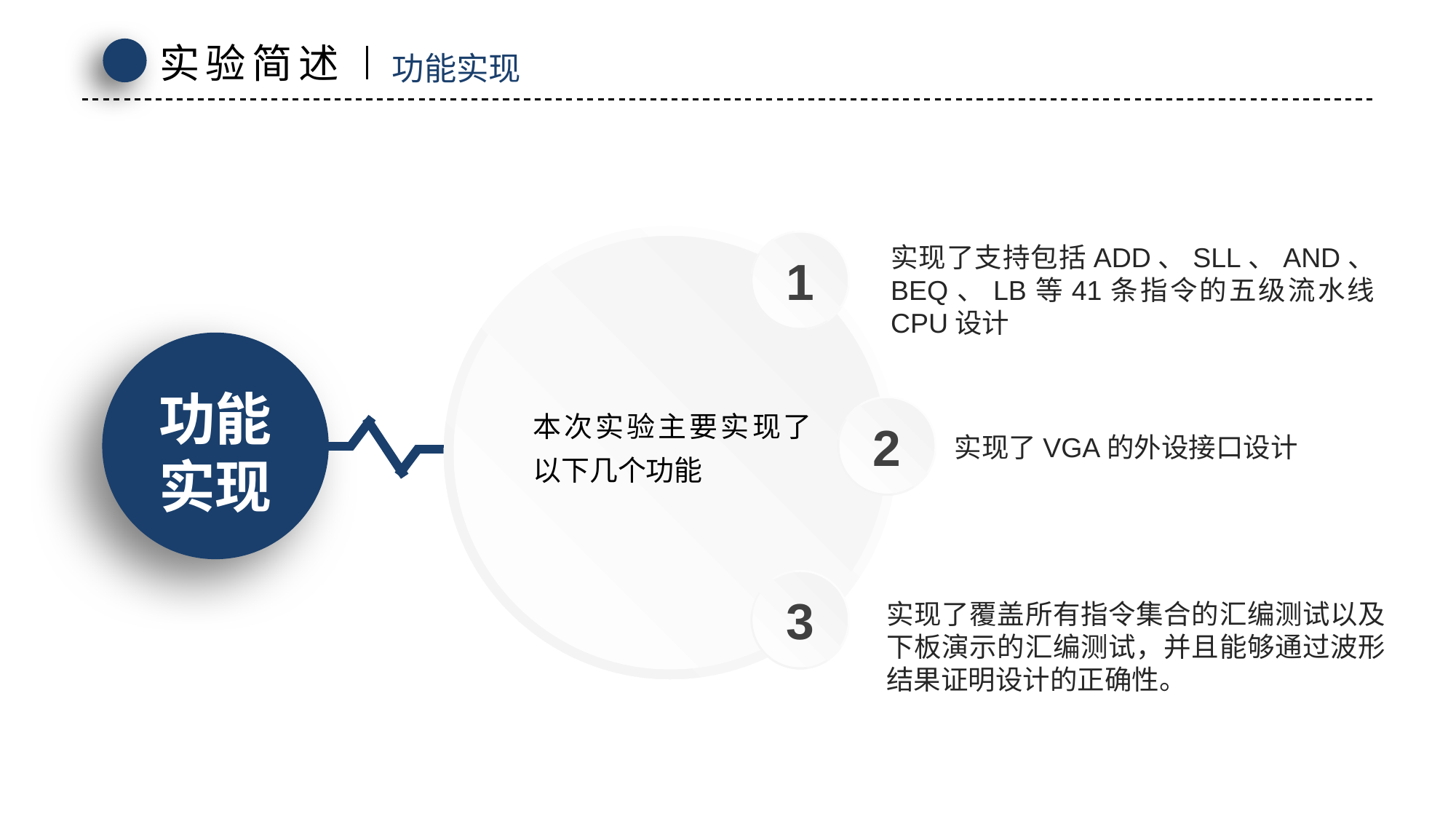

实验简述

功能实现

1
实现了支持包括ADD、SLL、AND、BEQ、LB等41条指令的五级流水线CPU设计

功能
实现

2
本次实验主要实现了以下几个功能
实现了VGA的外设接口设计

3
实现了覆盖所有指令集合的汇编测试以及下板演示的汇编测试，并且能够通过波形结果证明设计的正确性。